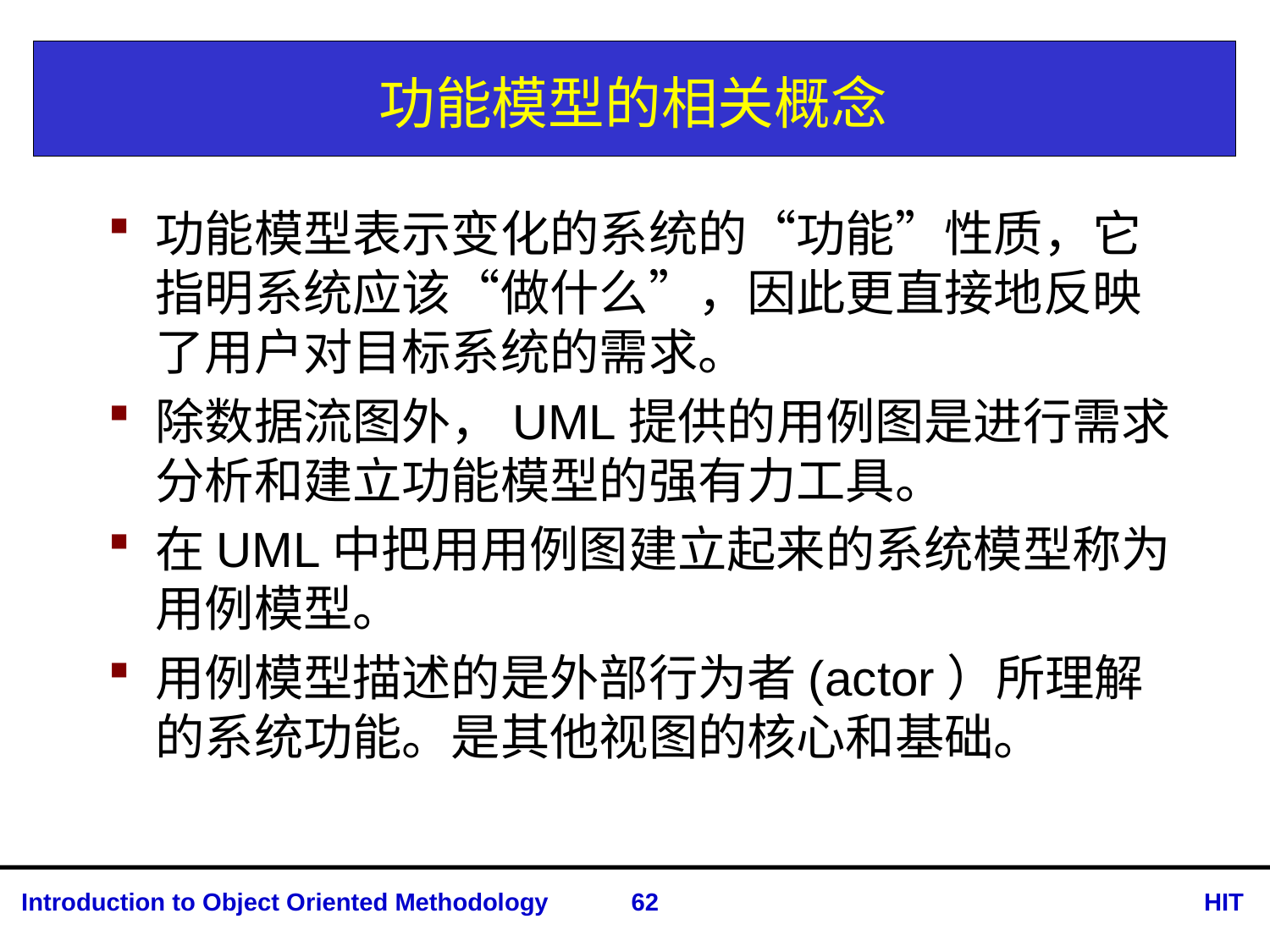

# 功能模型的相关概念
功能模型表示变化的系统的“功能”性质，它指明系统应该“做什么”，因此更直接地反映了用户对目标系统的需求。
除数据流图外，UML提供的用例图是进行需求分析和建立功能模型的强有力工具。
在UML中把用用例图建立起来的系统模型称为用例模型。
用例模型描述的是外部行为者(actor）所理解的系统功能。是其他视图的核心和基础。